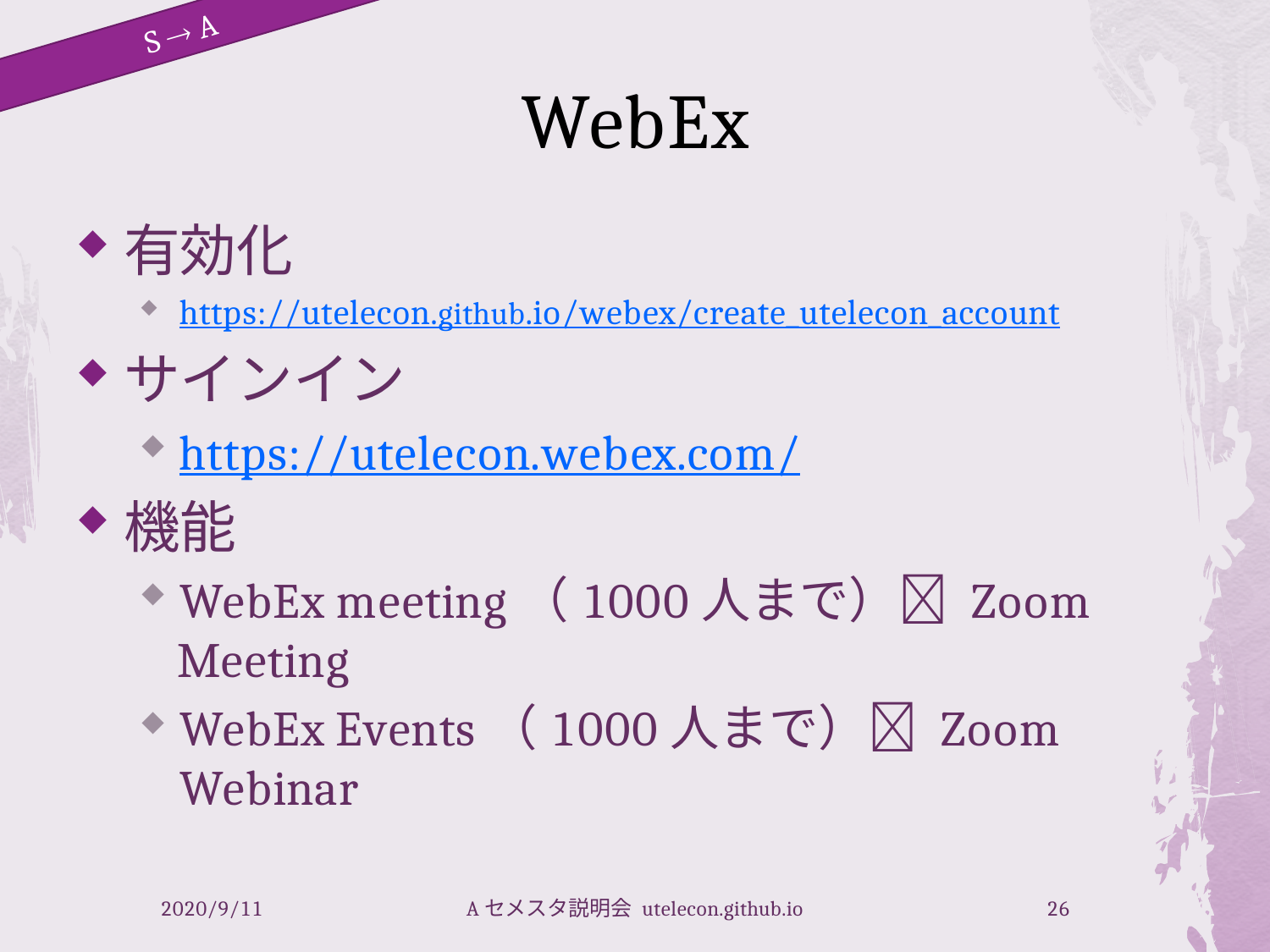

S → A
# WebEx
有効化
https://utelecon.github.io/webex/create_utelecon_account
サインイン
https://utelecon.webex.com/
機能
WebEx meeting（1000人まで）≈ Zoom Meeting
WebEx Events（1000人まで）≈ Zoom Webinar
2020/9/11
Aセメスタ説明会 utelecon.github.io
26